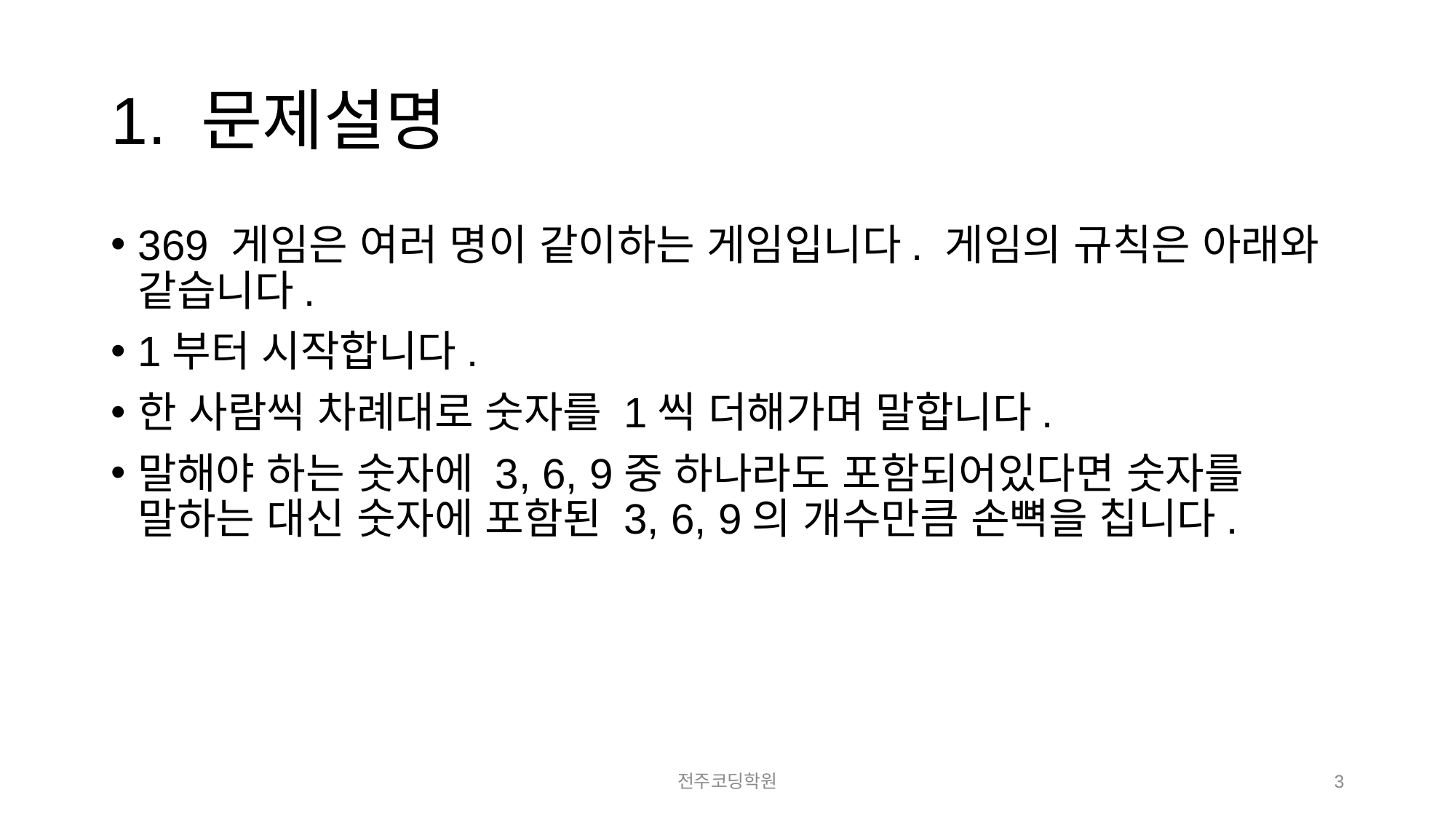

# 1. 문제설명
369 게임은 여러 명이 같이하는 게임입니다. 게임의 규칙은 아래와 같습니다.
1부터 시작합니다.
한 사람씩 차례대로 숫자를 1씩 더해가며 말합니다.
말해야 하는 숫자에 3, 6, 9중 하나라도 포함되어있다면 숫자를 말하는 대신 숫자에 포함된 3, 6, 9의 개수만큼 손뼉을 칩니다.

전주코딩학원
3